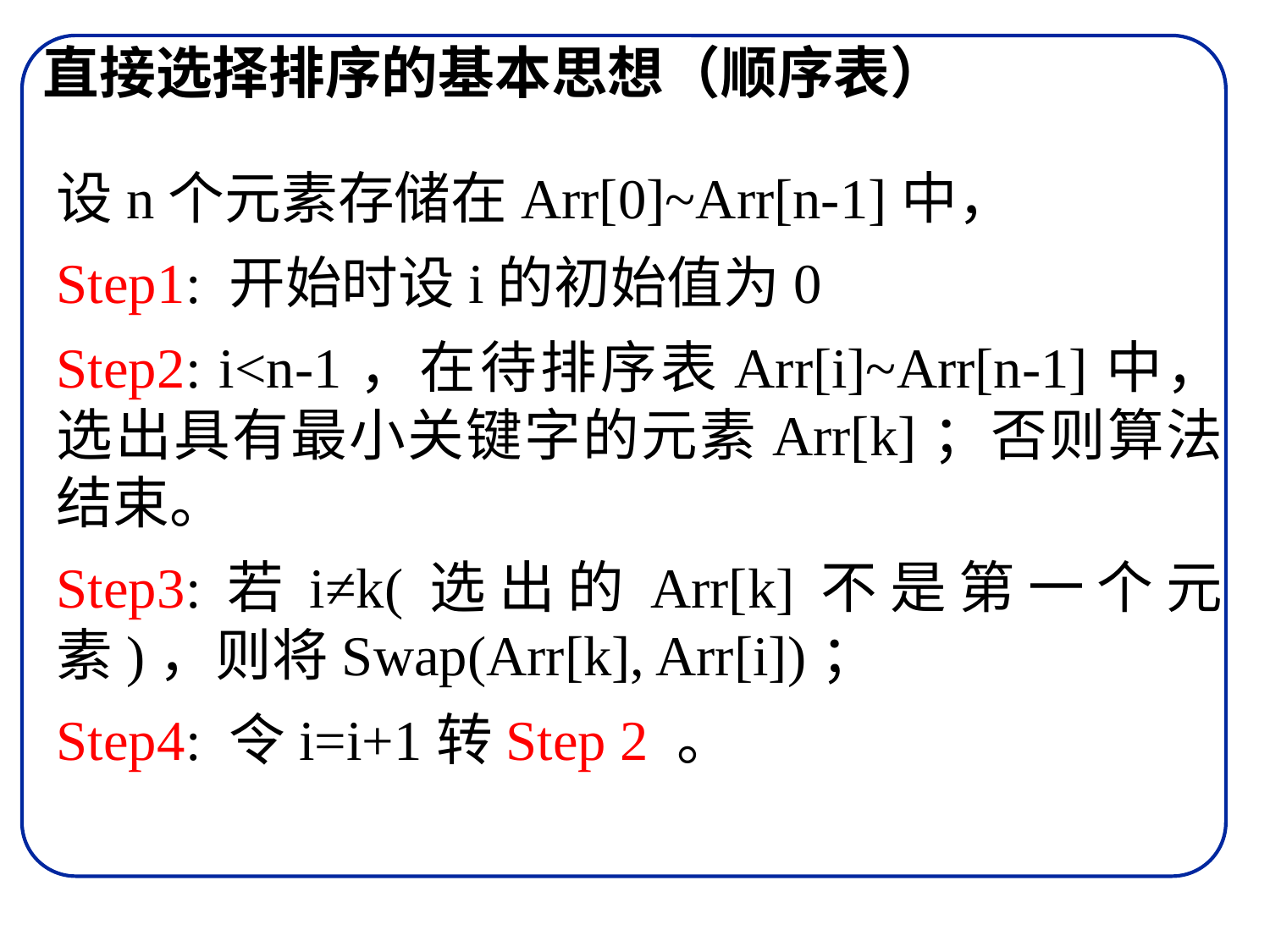

直接选择排序的基本思想（顺序表）
设n个元素存储在Arr[0]~Arr[n-1]中，
Step1: 开始时设i的初始值为0
Step2: i<n-1，在待排序表Arr[i]~Arr[n-1]中，选出具有最小关键字的元素Arr[k]；否则算法结束。
Step3:若i≠k(选出的Arr[k]不是第一个元素)，则将Swap(Arr[k], Arr[i])；
Step4: 令i=i+1转Step 2 。